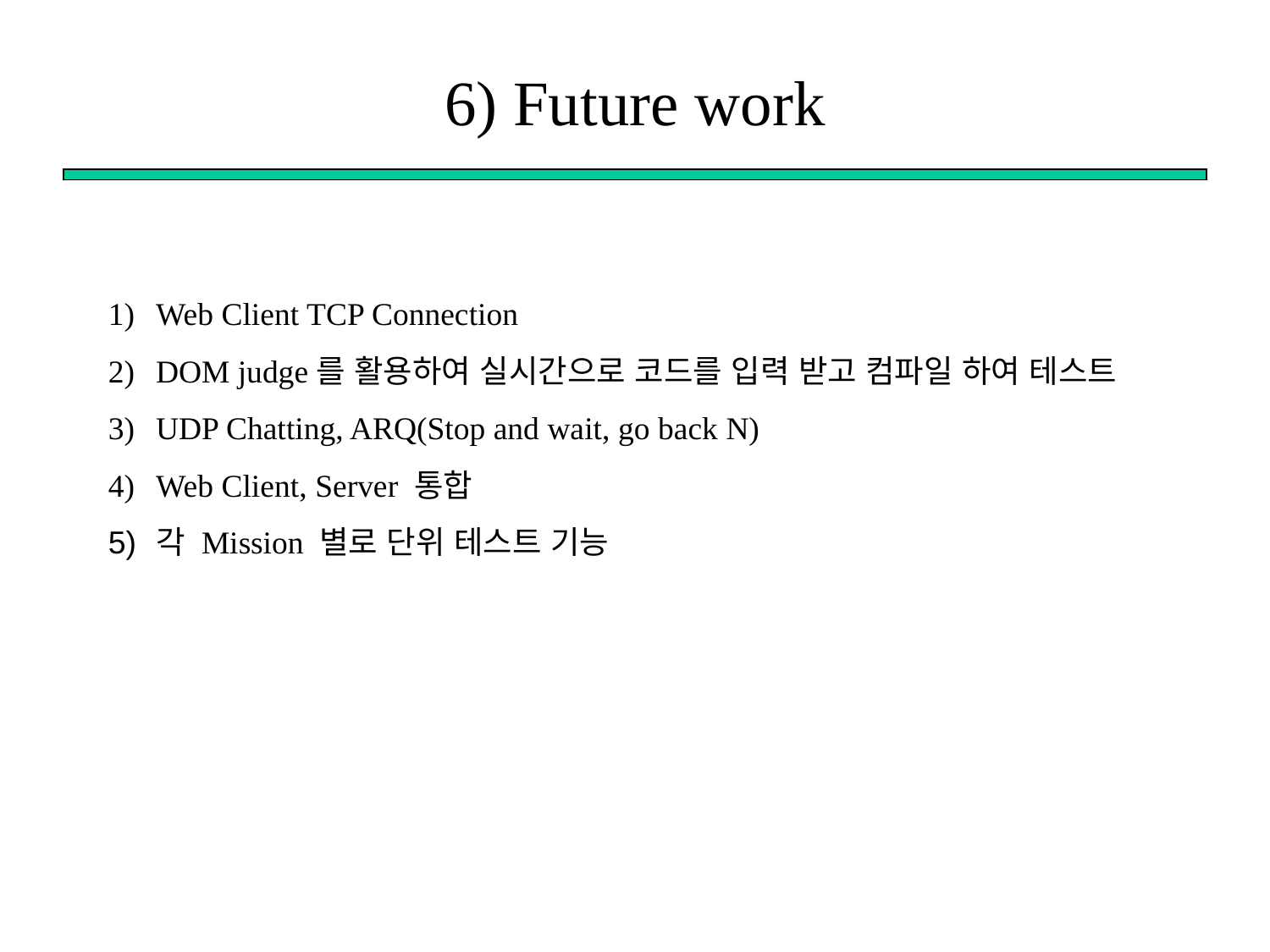

# 6) Future work
Web Client TCP Connection
DOM judge를 활용하여 실시간으로 코드를 입력 받고 컴파일 하여 테스트
UDP Chatting, ARQ(Stop and wait, go back N)
Web Client, Server 통합
각 Mission 별로 단위 테스트 기능